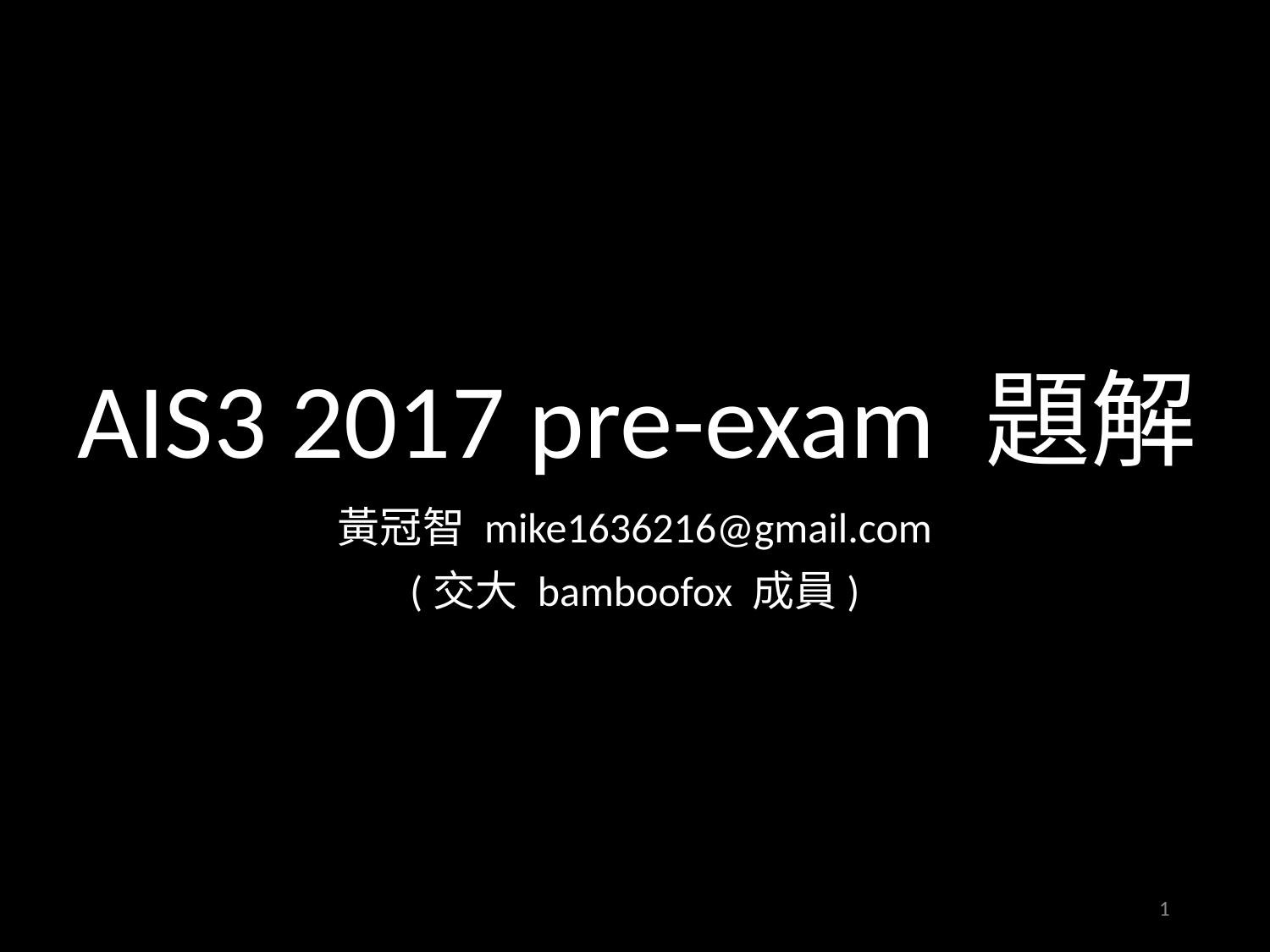

# AIS3 2017 pre-exam 題解
黃冠智 mike1636216@gmail.com
(交大 bamboofox 成員)
1